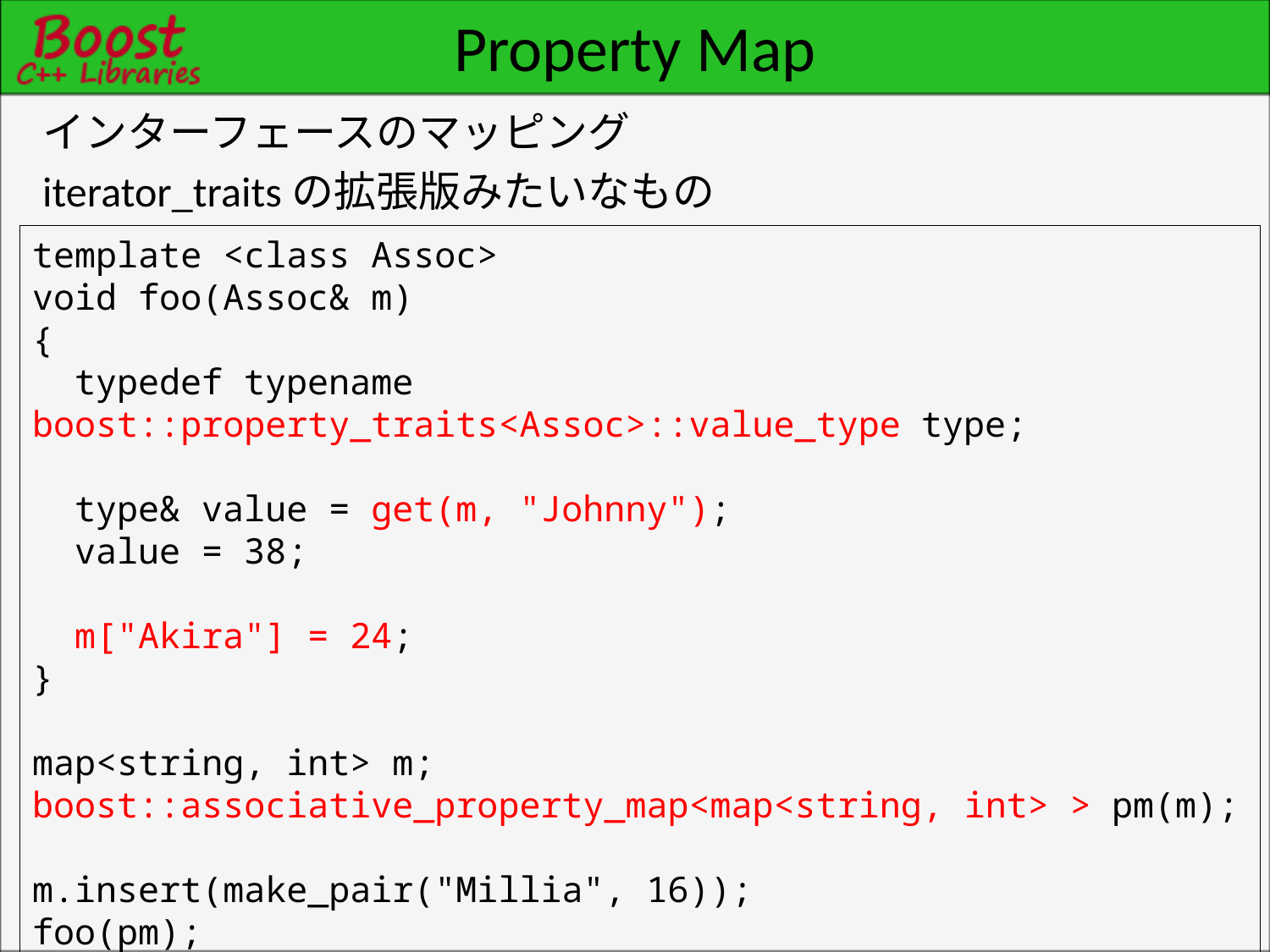

# Property Map
インターフェースのマッピング
iterator_traitsの拡張版みたいなもの
template <class Assoc>
void foo(Assoc& m)
{
  typedef typename boost::property_traits<Assoc>::value_type type;

  type& value = get(m, "Johnny");
  value = 38;

  m["Akira"] = 24;
}

map<string, int> m;
boost::associative_property_map<map<string, int> > pm(m);

m.insert(make_pair("Millia", 16));
foo(pm);